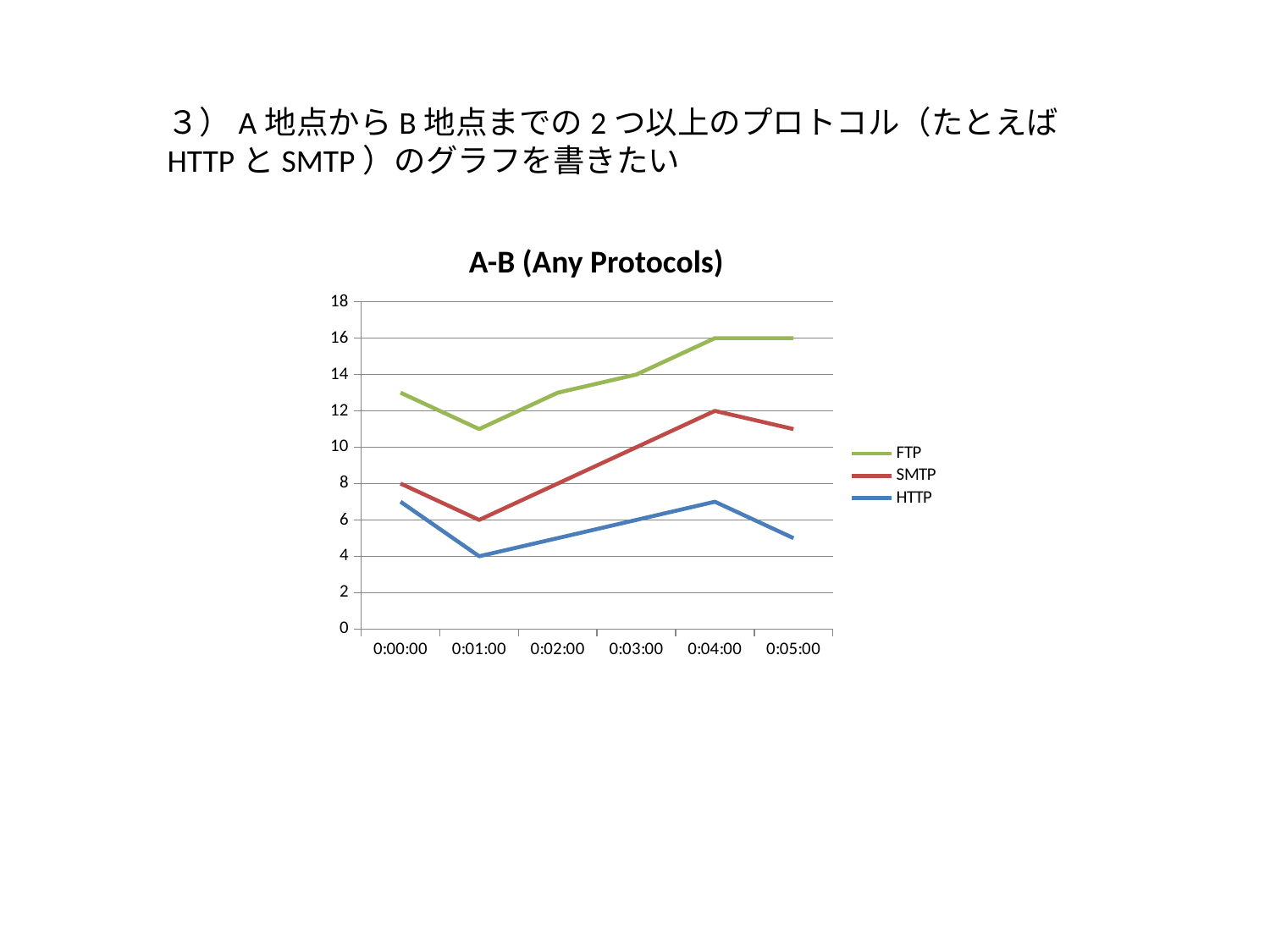

３）A地点からB地点までの2つ以上のプロトコル（たとえばHTTPとSMTP）のグラフを書きたい
A-B (Any Protocols)

### Chart

| Category | HTTP | SMTP | FTP |
|---|---|---|---|
| 0 | 7.0 | 1.0 | 5.0 |
| 6.9444444444444447E-4 | 4.0 | 2.0 | 5.0 |
| 1.38888888888889E-3 | 5.0 | 3.0 | 5.0 |
| 2.0833333333333298E-3 | 6.0 | 4.0 | 4.0 |
| 2.7777777777777801E-3 | 7.0 | 5.0 | 4.0 |
| 3.4722222222222199E-3 | 5.0 | 6.0 | 5.0 |